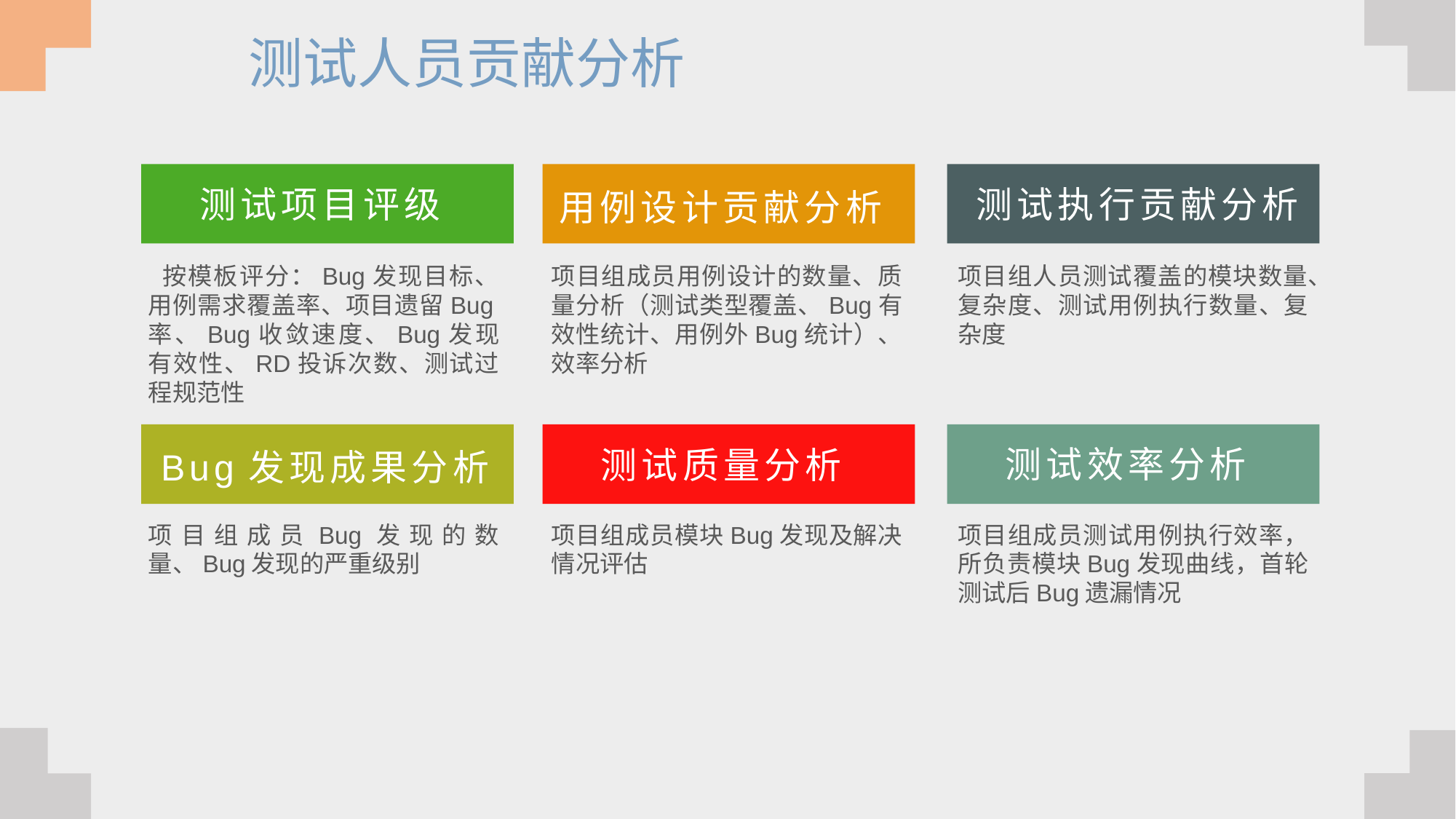

测试人员贡献分析

测试执行贡献分析
测试项目评级
用例设计贡献分析
 按模板评分：Bug发现目标、用例需求覆盖率、项目遗留Bug率、Bug收敛速度、Bug发现有效性、RD投诉次数、测试过程规范性
项目组成员用例设计的数量、质量分析（测试类型覆盖、Bug有效性统计、用例外Bug统计）、效率分析
项目组人员测试覆盖的模块数量、复杂度、测试用例执行数量、复杂度

测试效率分析
测试质量分析
Bug发现成果分析
项目组成员Bug发现的数量、Bug发现的严重级别
项目组成员模块Bug发现及解决情况评估
项目组成员测试用例执行效率，所负责模块Bug发现曲线，首轮测试后Bug遗漏情况